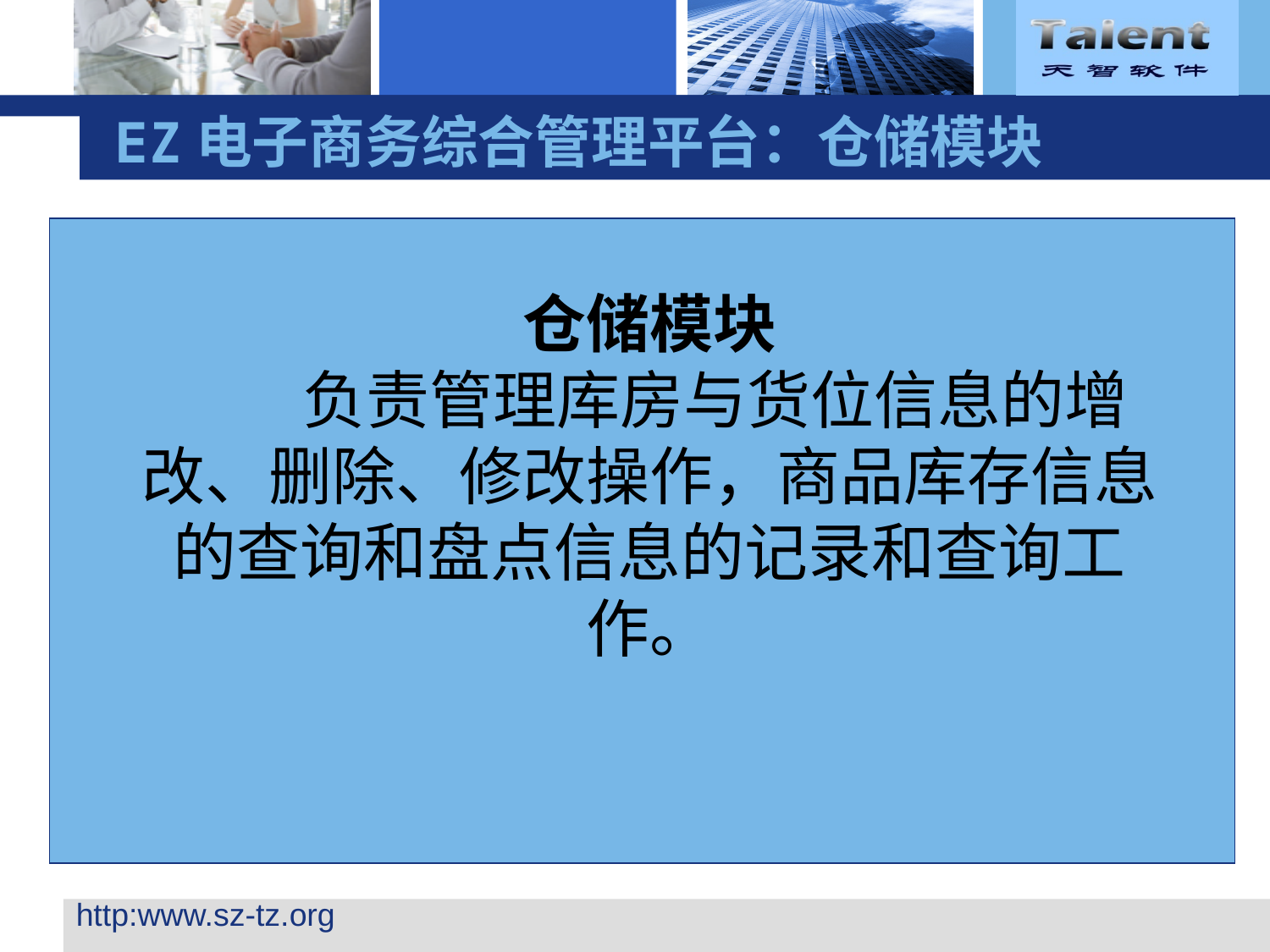

# EZ电子商务综合管理平台：仓储模块

仓储模块
        负责管理库房与货位信息的增改、删除、修改操作，商品库存信息的查询和盘点信息的记录和查询工作。